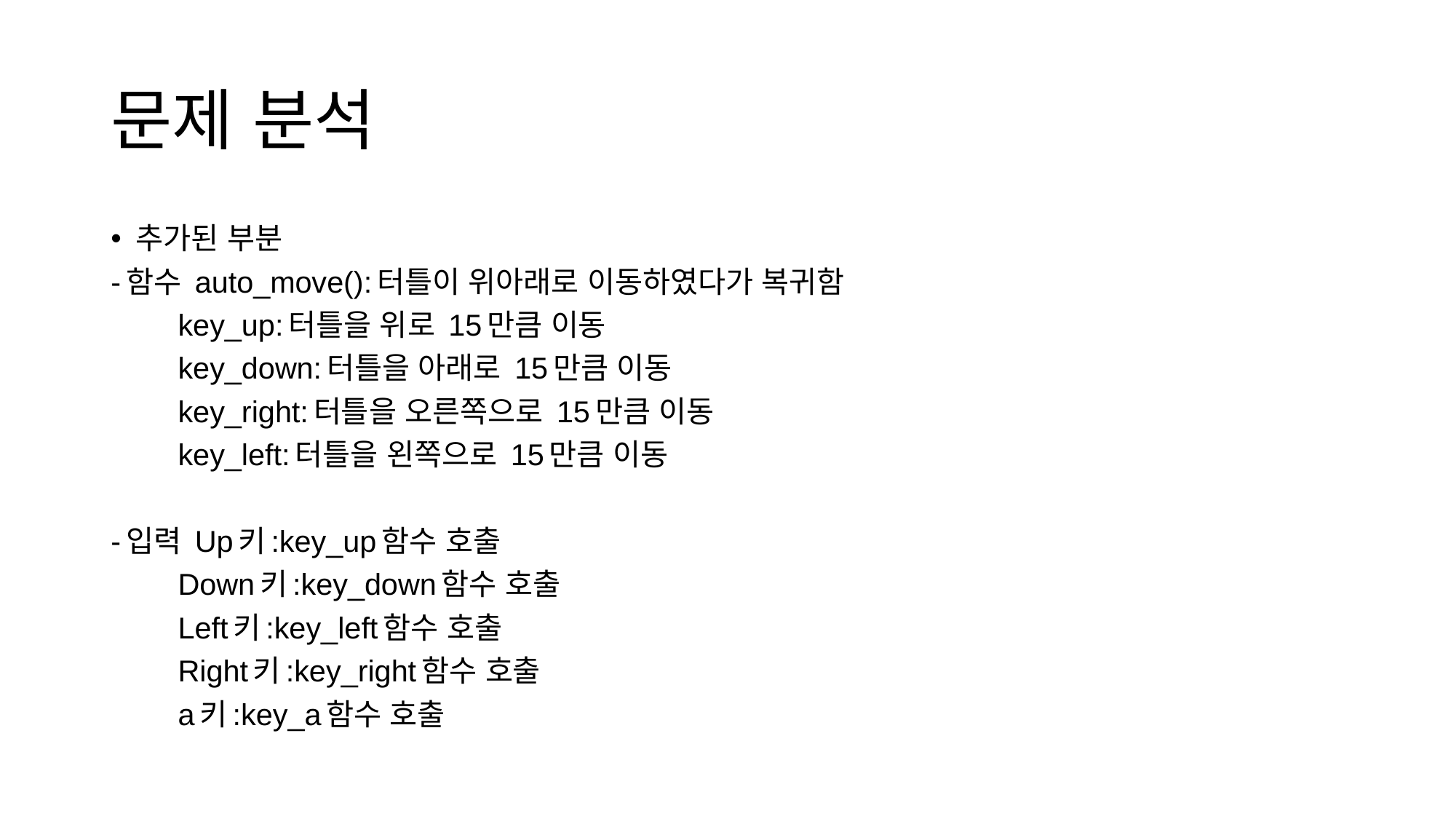

# 문제 분석
추가된 부분
-함수 auto_move():터틀이 위아래로 이동하였다가 복귀함
        key_up:터틀을 위로 15만큼 이동
        key_down:터틀을 아래로 15만큼 이동
        key_right:터틀을 오른쪽으로 15만큼 이동
        key_left:터틀을 왼쪽으로 15만큼 이동

-입력 Up키:key_up함수 호출
        Down키:key_down함수 호출
        Left키:key_left함수 호출
        Right키:key_right함수 호출
        a키:key_a함수 호출